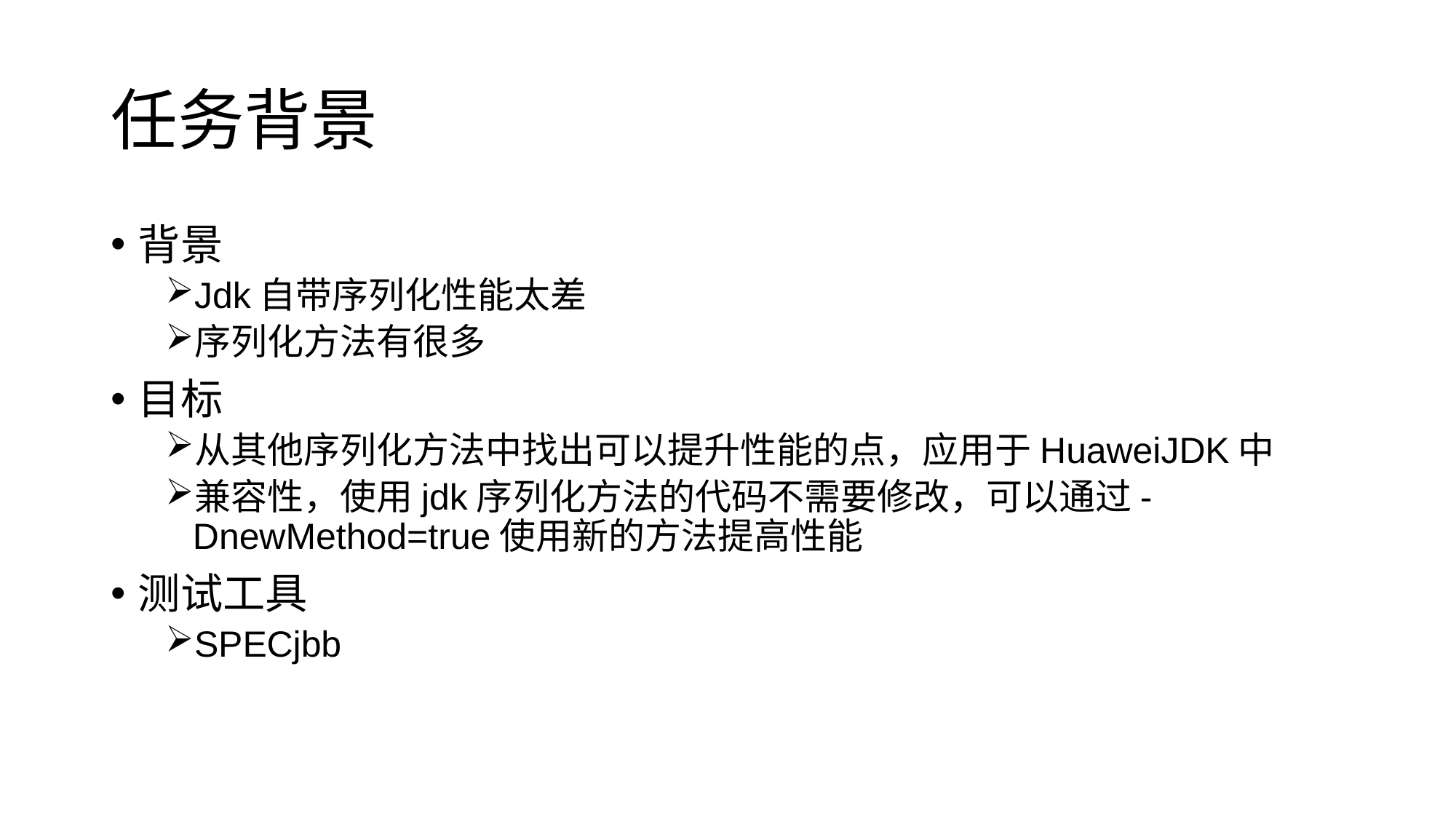

# 任务背景
背景
Jdk自带序列化性能太差
序列化方法有很多
目标
从其他序列化方法中找出可以提升性能的点，应用于HuaweiJDK中
兼容性，使用jdk序列化方法的代码不需要修改，可以通过-DnewMethod=true使用新的方法提高性能
测试工具
SPECjbb